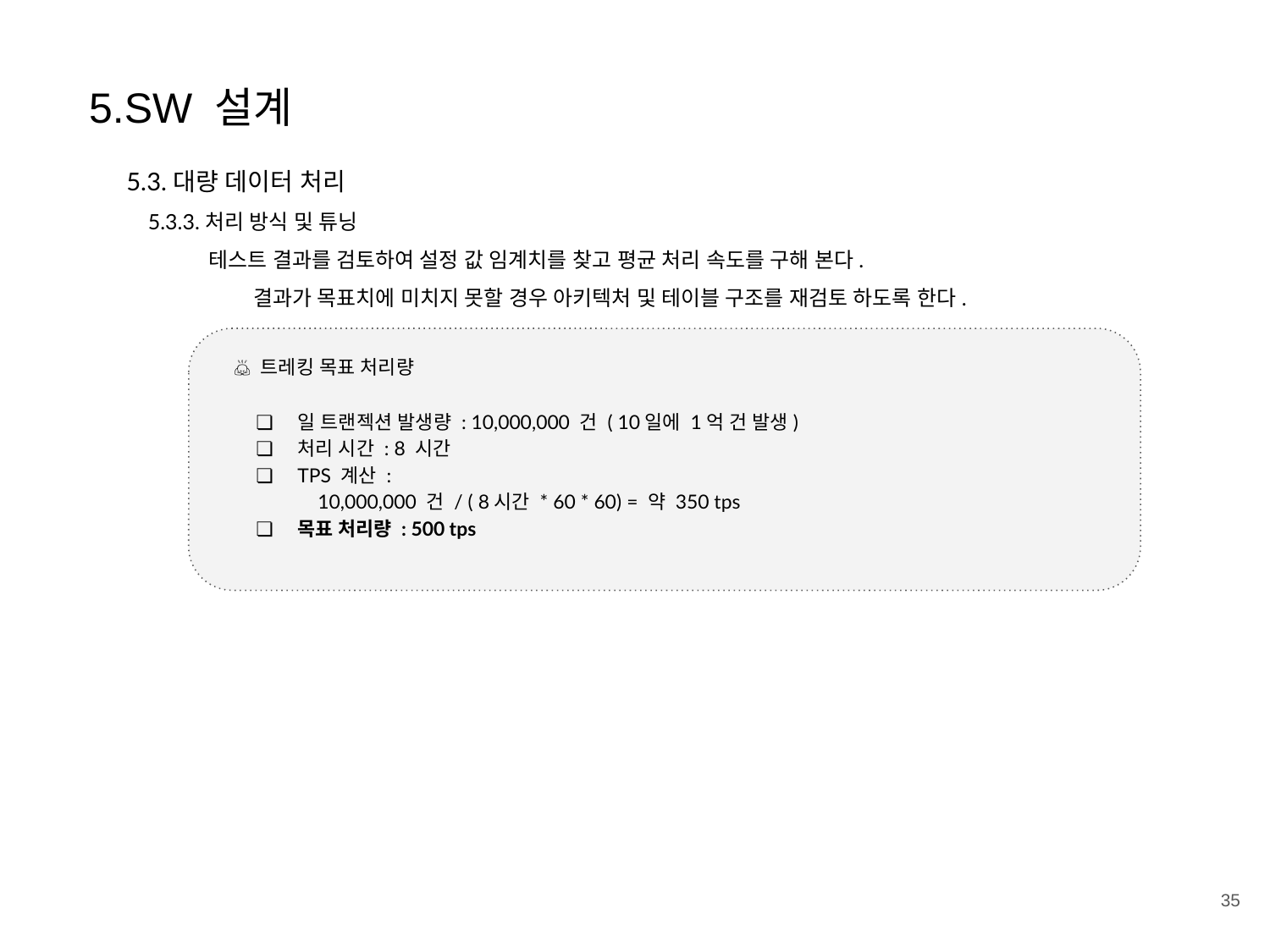

5.SW 설계
5.3.대량 데이터 처리
   5.3.3.처리 방식 및 튜닝
               테스트 결과를 검토하여 설정 값 임계치를 찾고 평균 처리 속도를 구해 본다.
 	결과가 목표치에 미치지 못할 경우 아키텍처 및 테이블 구조를 재검토 하도록 한다.

🙇 트레킹 목표 처리량
일 트랜젝션 발생량 : 10,000,000 건 ( 10일에 1억 건 발생)
처리 시간 : 8 시간
TPS 계산 :
    10,000,000 건 / ( 8시간 * 60 * 60) = 약 350 tps
목표 처리량 : 500 tps
35